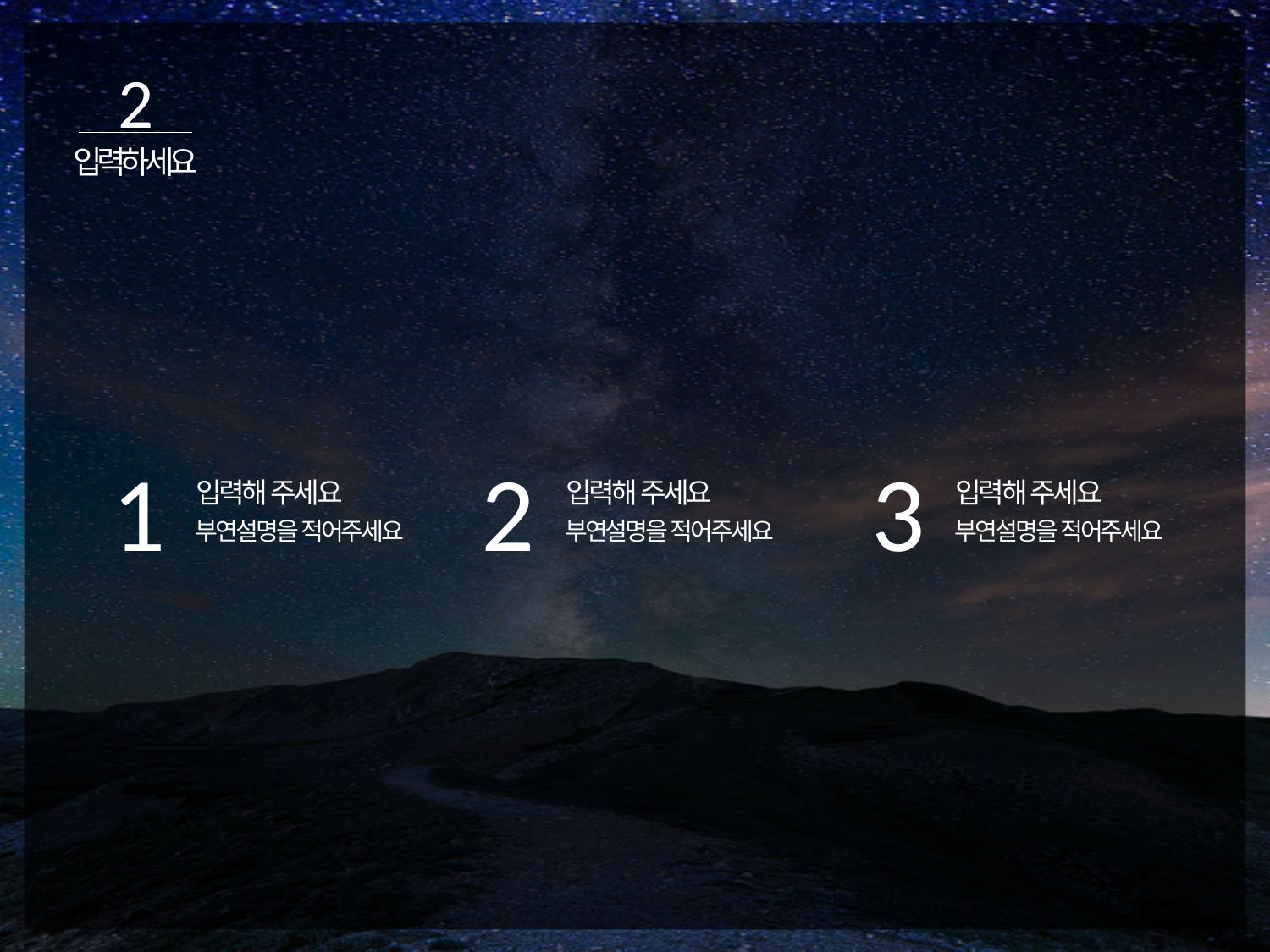

2
입력하세요
1
2
3
입력해 주세요
입력해 주세요
입력해 주세요
부연설명을 적어주세요
부연설명을 적어주세요
부연설명을 적어주세요